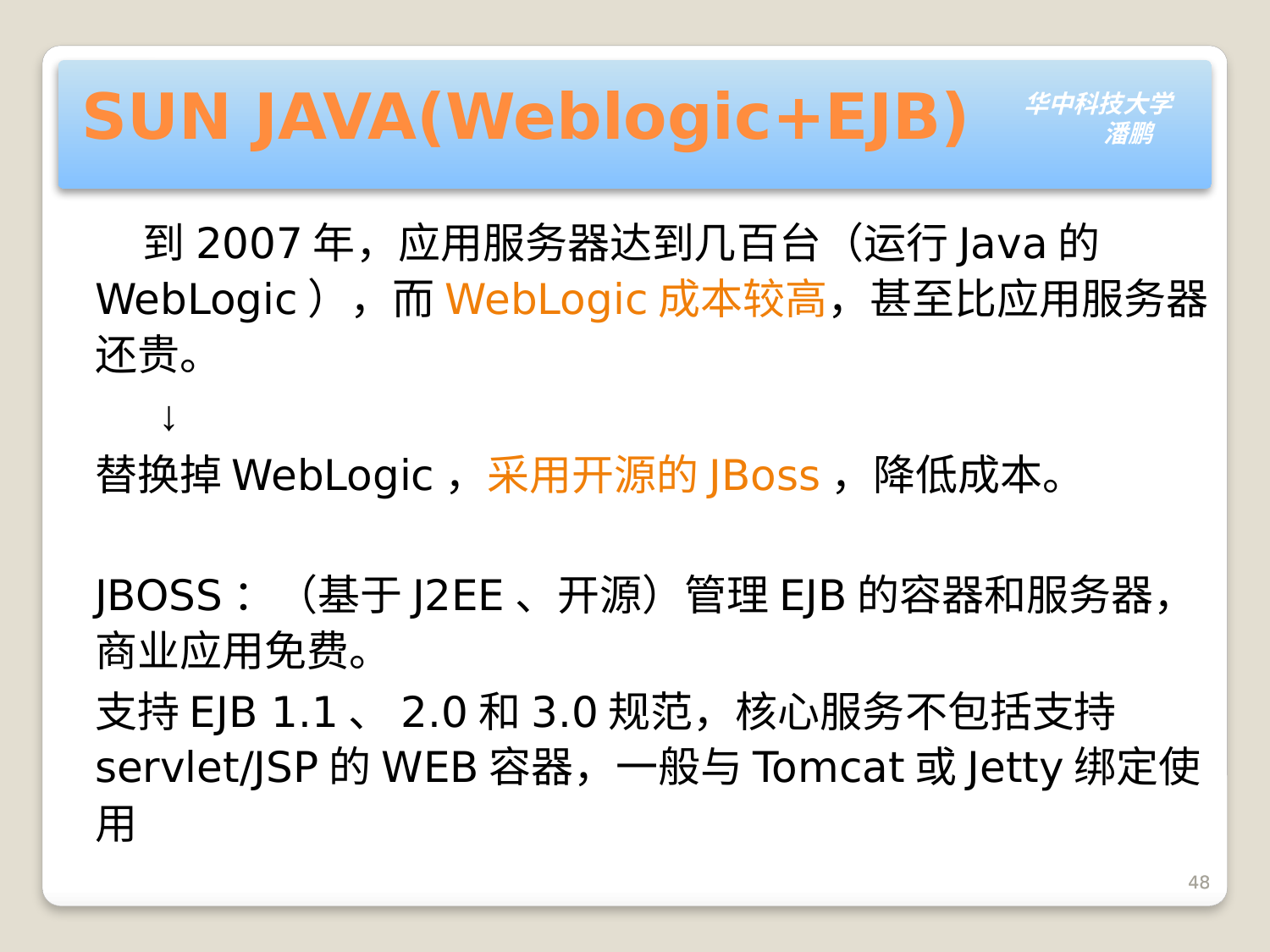

# SUN JAVA(Weblogic+EJB)
    到2007年，应用服务器达到几百台（运行Java的 WebLogic），而WebLogic成本较高，甚至比应用服务器还贵。
      ↓
替换掉WebLogic，采用开源的JBoss，降低成本。

JBOSS：（基于J2EE、开源）管理EJB的容器和服务器，商业应用免费。
支持EJB 1.1、2.0和3.0规范，核心服务不包括支持servlet/JSP的WEB容器，一般与Tomcat或Jetty绑定使用
48
48